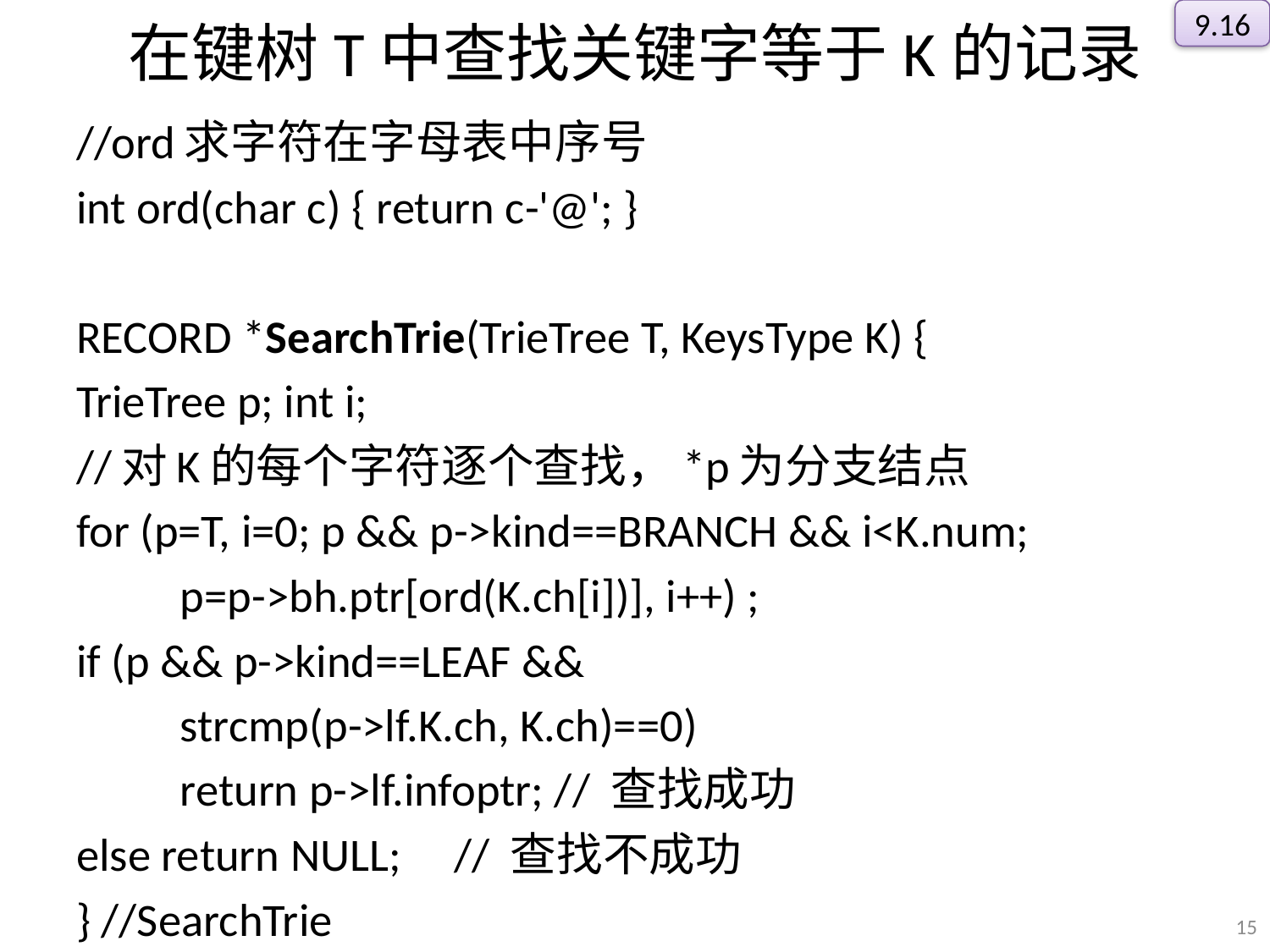

9.16
# 在键树T中查找关键字等于K的记录
//ord求字符在字母表中序号
int ord(char c) { return c-'@'; }

RECORD *SearchTrie(TrieTree T, KeysType K) {
TrieTree p; int i;
//对K的每个字符逐个查找，*p为分支结点
for (p=T, i=0; p && p->kind==BRANCH && i<K.num;
		p=p->bh.ptr[ord(K.ch[i])], i++) ;
if (p && p->kind==LEAF &&
			strcmp(p->lf.K.ch, K.ch)==0)
	return p->lf.infoptr; // 查找成功
else return NULL;     // 查找不成功
} //SearchTrie
15